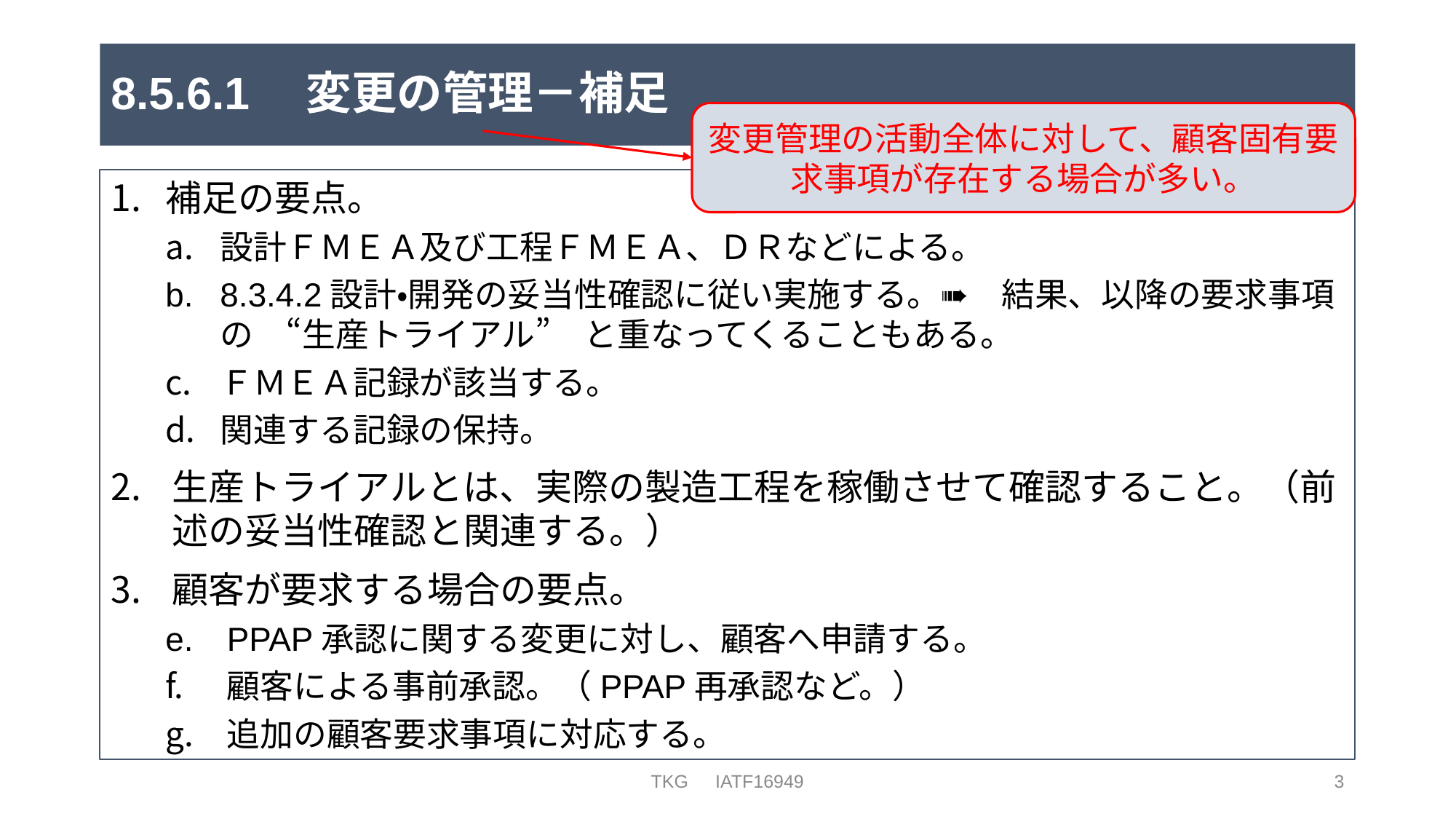

# 8.5.6.1　変更の管理－補足
変更管理の活動全体に対して、顧客固有要求事項が存在する場合が多い。
補足の要点。
設計ＦＭＥＡ及び工程ＦＭＥＡ、ＤＲなどによる。
8.3.4.2設計・開発の妥当性確認に従い実施する。➠　結果、以降の要求事項の　“生産トライアル”　と重なってくることもある。
ＦＭＥＡ記録が該当する。
関連する記録の保持。
生産トライアルとは、実際の製造工程を稼働させて確認すること。（前述の妥当性確認と関連する。）
顧客が要求する場合の要点。
PPAP承認に関する変更に対し、顧客へ申請する。
顧客による事前承認。（PPAP再承認など。）
追加の顧客要求事項に対応する。
TKG　IATF16949
3